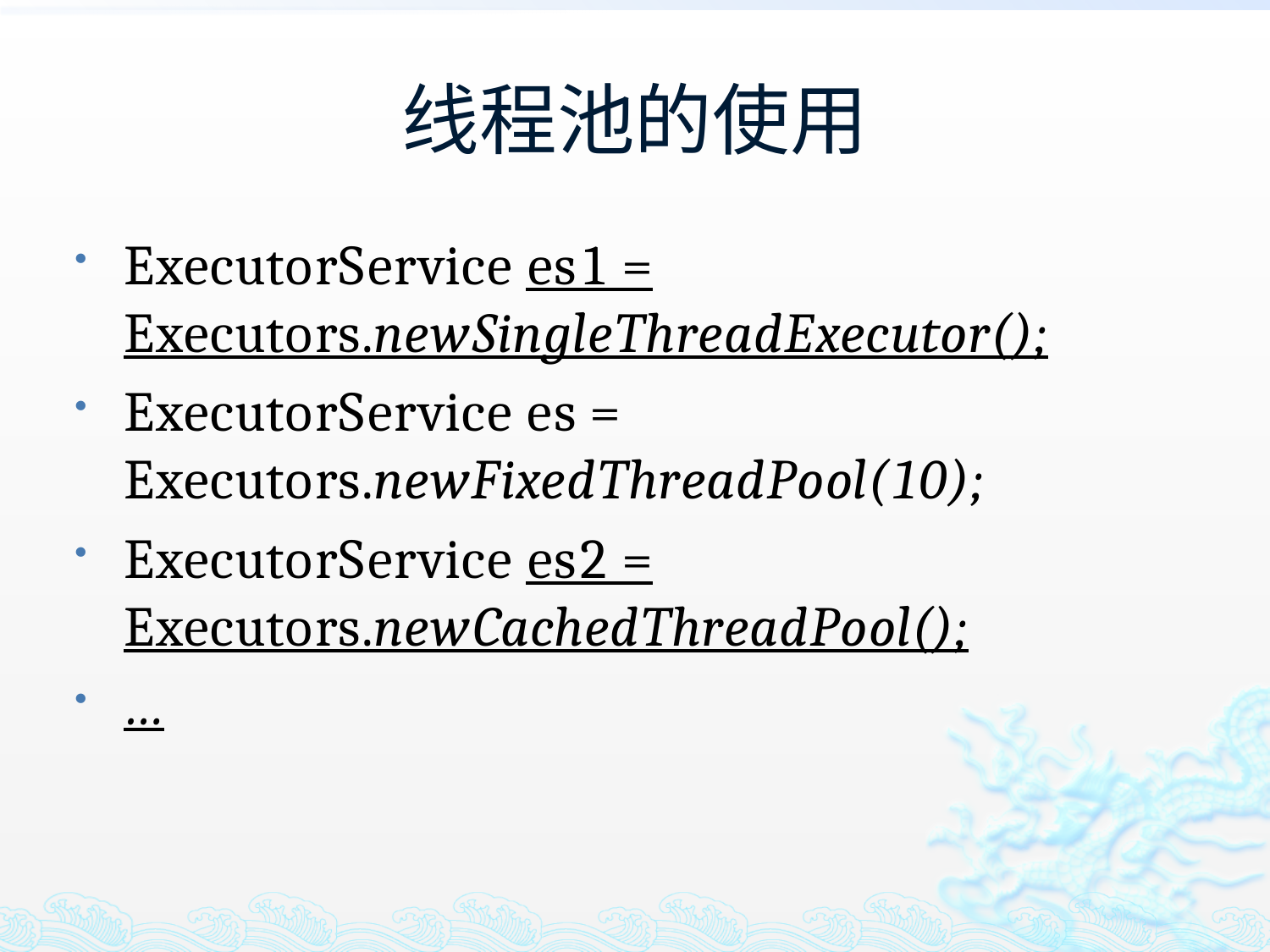

# 线程池的使用
ExecutorService es1 = Executors.newSingleThreadExecutor();
ExecutorService es = Executors.newFixedThreadPool(10);
ExecutorService es2 = Executors.newCachedThreadPool();
…